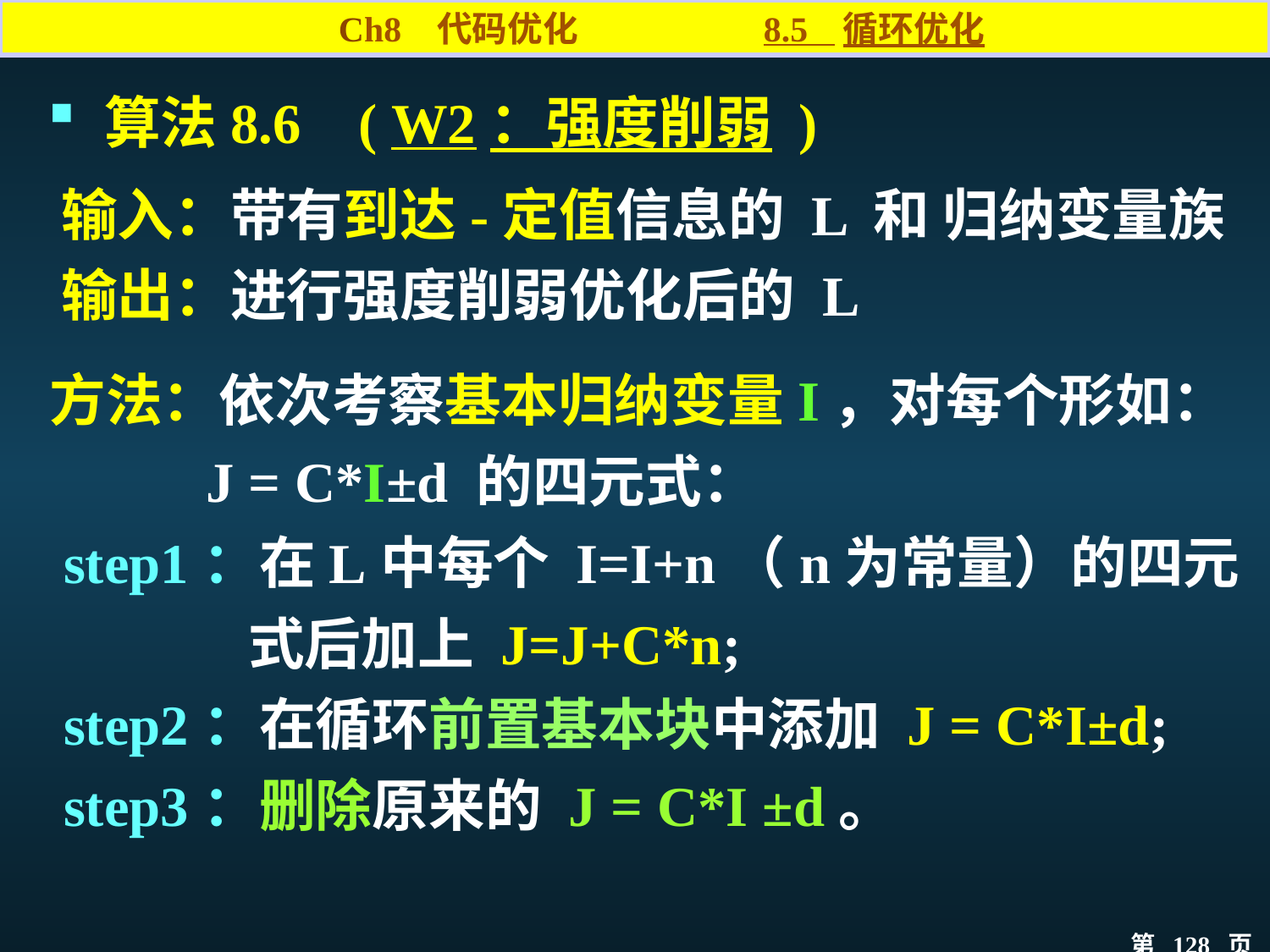

Ch8   代码优化                      8.5   循环优化
 算法8.6    ( W2：强度削弱 )
输入：带有到达-定值信息的 L 和 归纳变量族
输出：进行强度削弱优化后的 L
方法：依次考察基本归纳变量I，对每个形如：
          J = C*I±d 的四元式：
 step1：在L中每个 I=I+n（n为常量）的四元式后加上 J=J+C*n;
 step2：在循环前置基本块中添加 J = C*I±d;
 step3：删除原来的 J = C*I ±d。